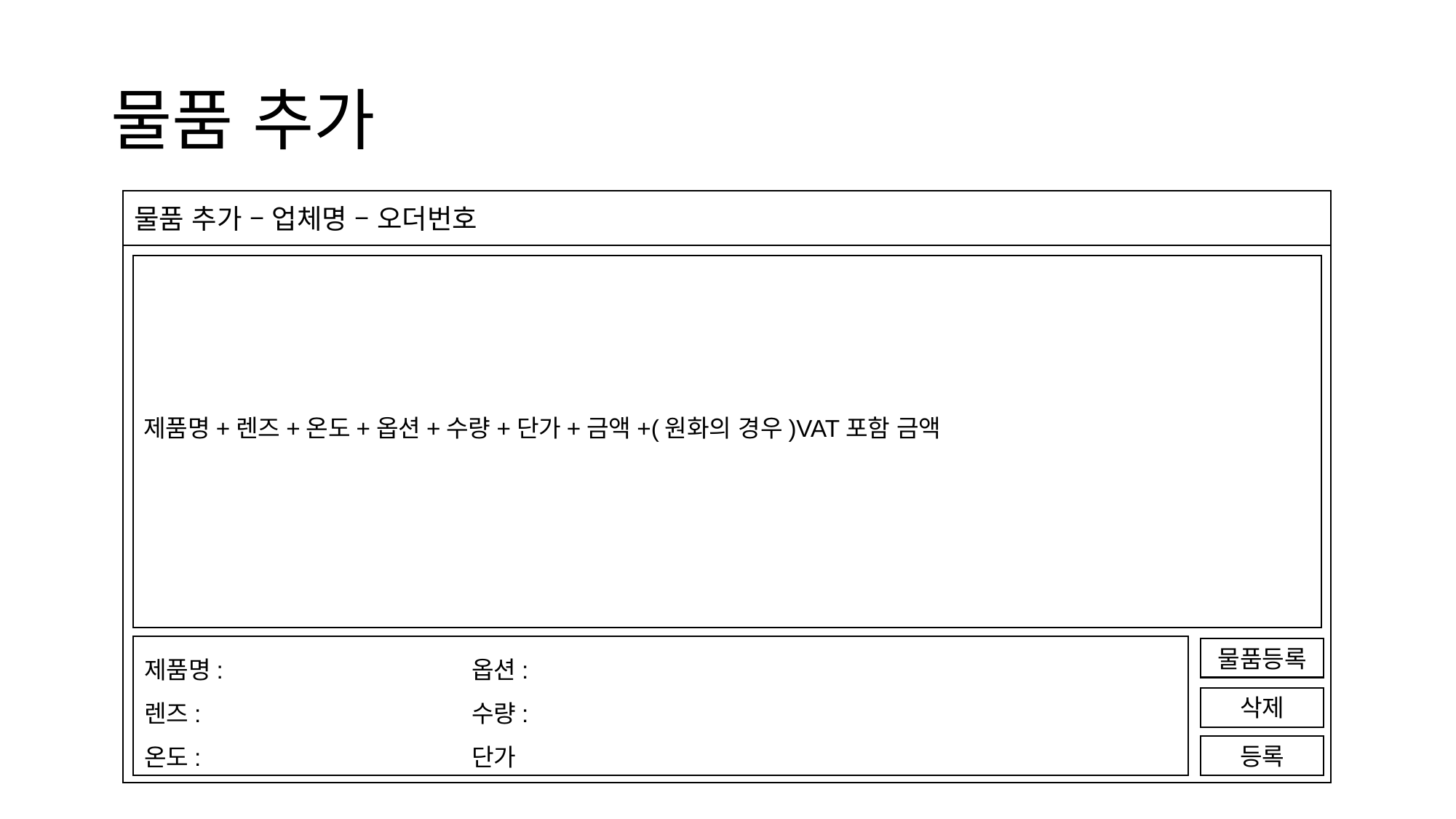

# 물품 추가

물품 추가 – 업체명 – 오더번호
제품명+렌즈+온도+옵션+수량+단가+금액+(원화의 경우)VAT포함 금액

제품명:			옵션:
렌즈:			수량:
온도:			단가
물품등록
삭제
등록